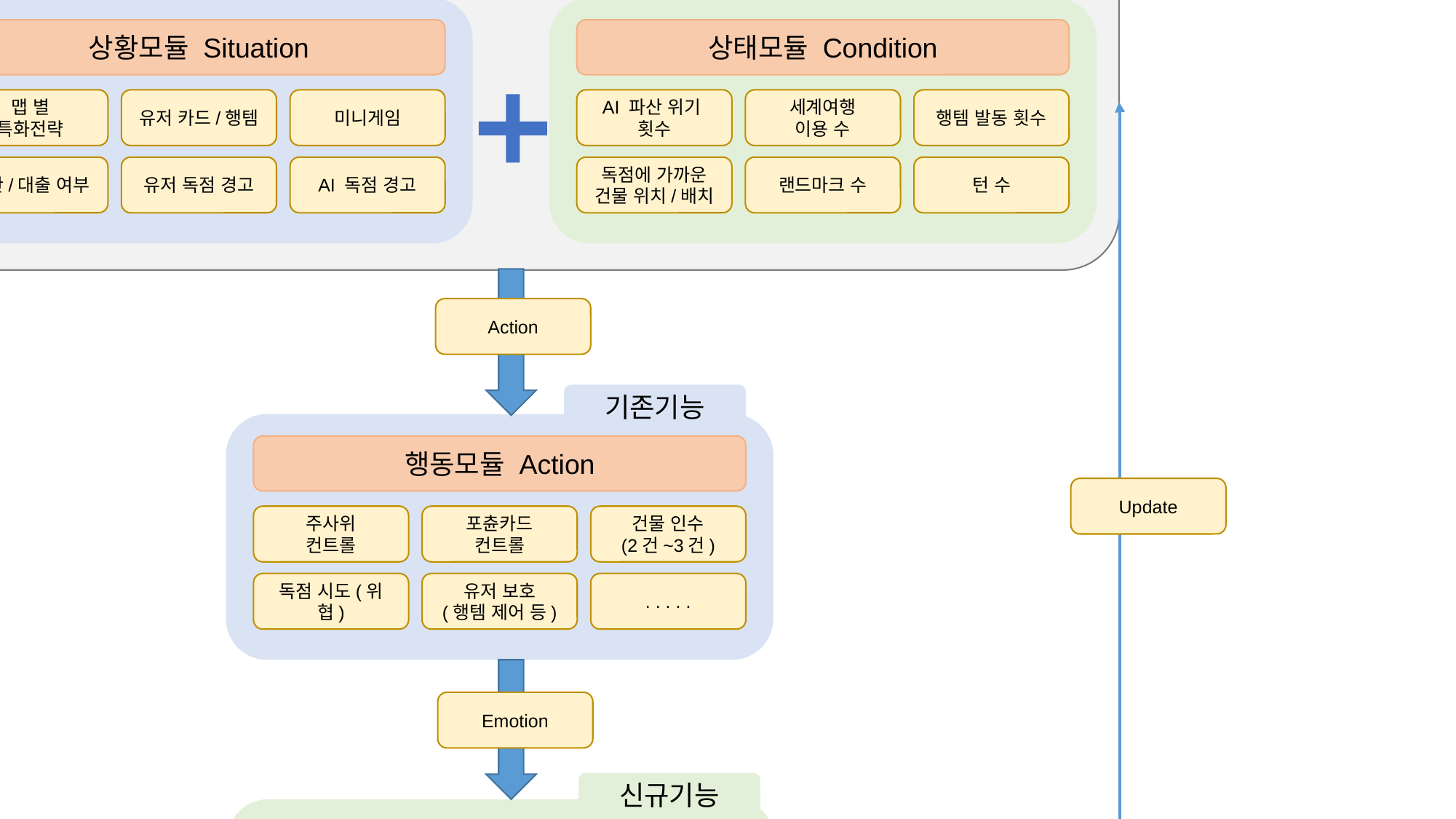

기존기능
신규기능

상황모듈 Situation
상태모듈 Condition
맵 별
특화전략
유저 카드/행템
미니게임
AI 파산 위기
횟수
세계여행
이용 수
행템 발동 횟수

파산/대출 여부
유저 독점 경고
AI 독점 경고
독점에 가까운
건물 위치/배치
랜드마크 수
턴 수

Action
기존기능

행동모듈 Action
Update
주사위
컨트롤
포츈카드
컨트롤
건물 인수
(2건~3건)
독점 시도(위협)
유저 보호
(행템 제어 등)
. . . . .

Emotion
신규기능

감정모듈 Emotion
웃음
메롱
OK
율움
분노
실수